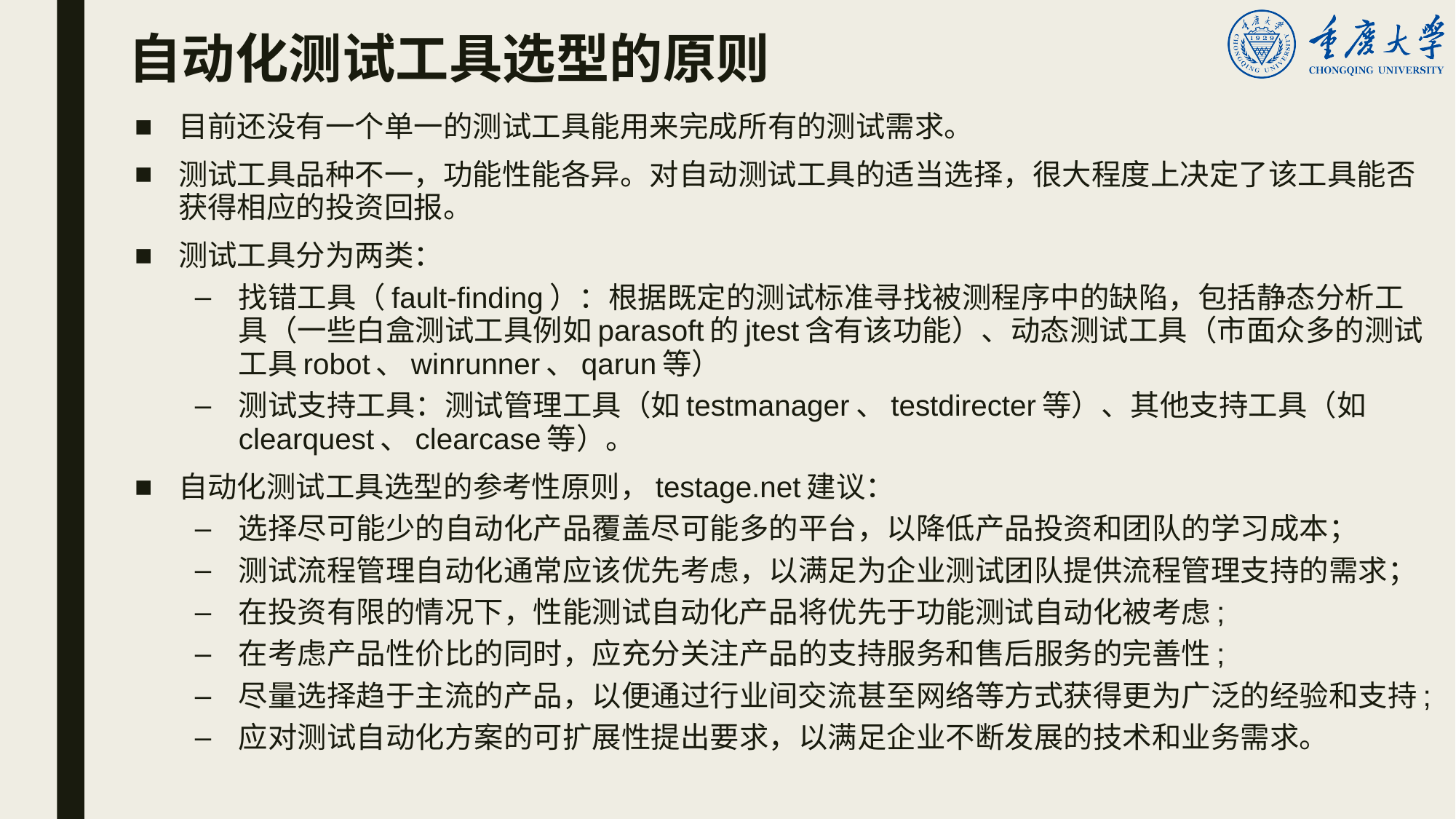

# 自动化测试工具选型的原则
目前还没有一个单一的测试工具能用来完成所有的测试需求。
测试工具品种不一，功能性能各异。对自动测试工具的适当选择，很大程度上决定了该工具能否获得相应的投资回报。
测试工具分为两类：
找错工具（fault-finding）：根据既定的测试标准寻找被测程序中的缺陷，包括静态分析工具（一些白盒测试工具例如parasoft的jtest含有该功能）、动态测试工具（市面众多的测试工具robot、winrunner、qarun等）
测试支持工具：测试管理工具（如testmanager、testdirecter等）、其他支持工具（如clearquest、clearcase等）。
自动化测试工具选型的参考性原则，testage.net建议：
选择尽可能少的自动化产品覆盖尽可能多的平台，以降低产品投资和团队的学习成本；
测试流程管理自动化通常应该优先考虑，以满足为企业测试团队提供流程管理支持的需求；
在投资有限的情况下，性能测试自动化产品将优先于功能测试自动化被考虑;
在考虑产品性价比的同时，应充分关注产品的支持服务和售后服务的完善性;
尽量选择趋于主流的产品，以便通过行业间交流甚至网络等方式获得更为广泛的经验和支持;
应对测试自动化方案的可扩展性提出要求，以满足企业不断发展的技术和业务需求。